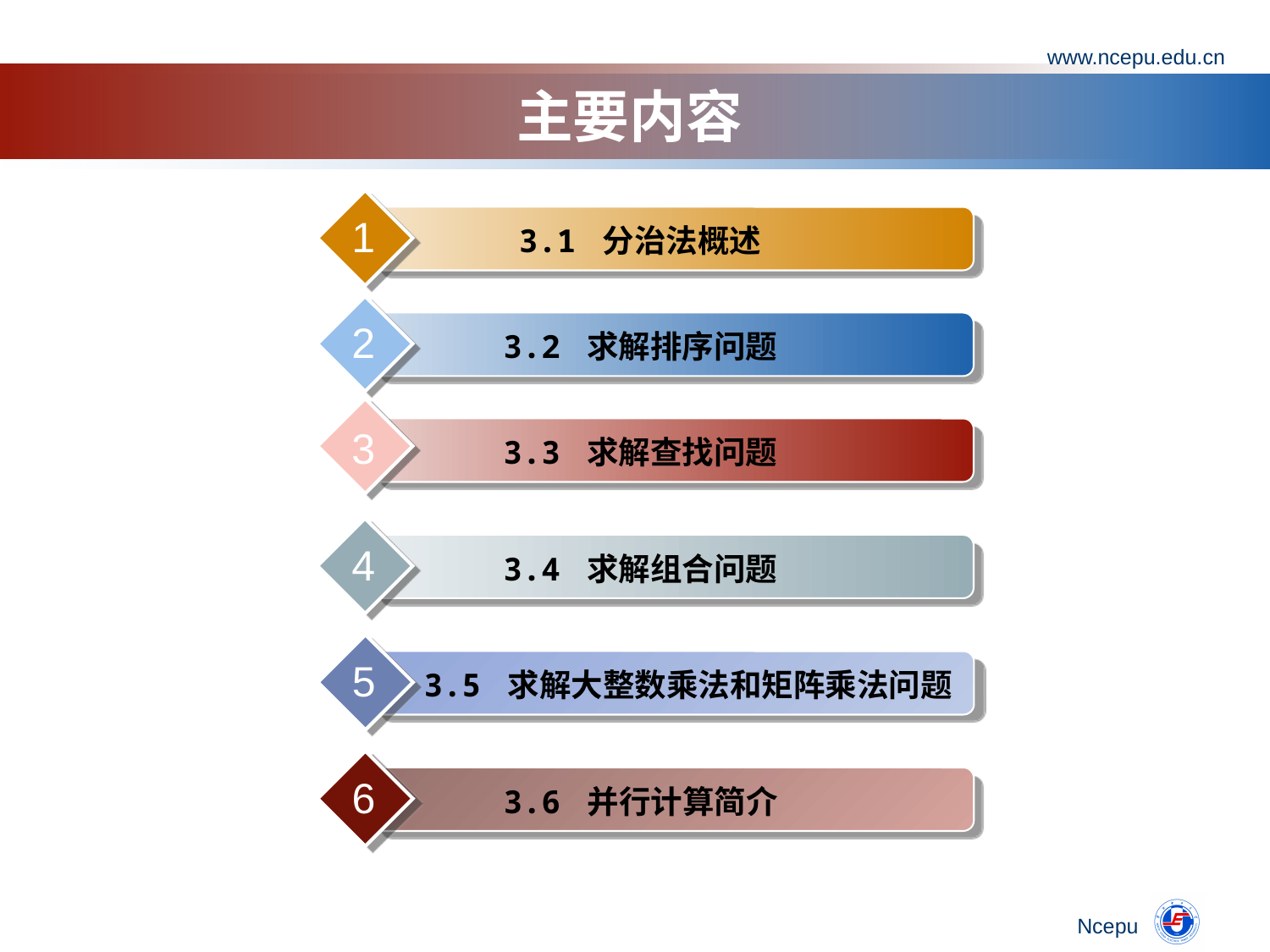

www.ncepu.edu.cn
# 主要内容

1

3.1 分治法概述

2

3.2 求解排序问题

3

3.3 求解查找问题

4

3.4 求解组合问题

5

3.5 求解大整数乘法和矩阵乘法问题

6

3.6 并行计算简介
Ncepu